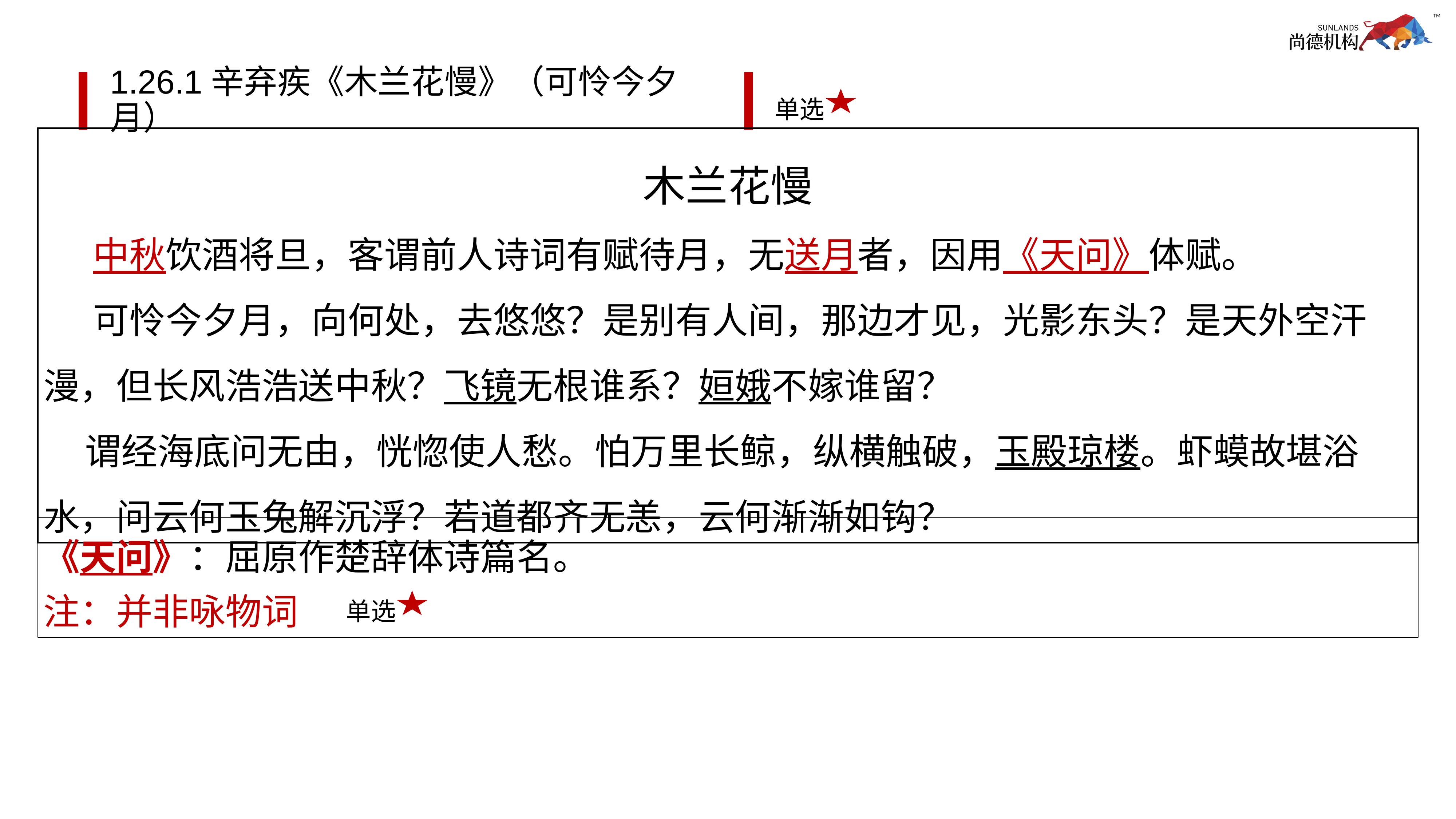

# 1.26.1辛弃疾《木兰花慢》（可怜今夕月）
单选

木兰花慢
     中秋饮酒将旦，客谓前人诗词有赋待月，无送月者，因用《天问》体赋。
     可怜今夕月，向何处，去悠悠？是别有人间，那边才见，光影东头？是天外空汗漫，但长风浩浩送中秋？飞镜无根谁系？姮娥不嫁谁留？
    谓经海底问无由，恍惚使人愁。怕万里长鲸，纵横触破，玉殿琼楼。虾蟆故堪浴水，问云何玉兔解沉浮？若道都齐无恙，云何渐渐如钩？
《天问》：屈原作楚辞体诗篇名。
注：并非咏物词
单选